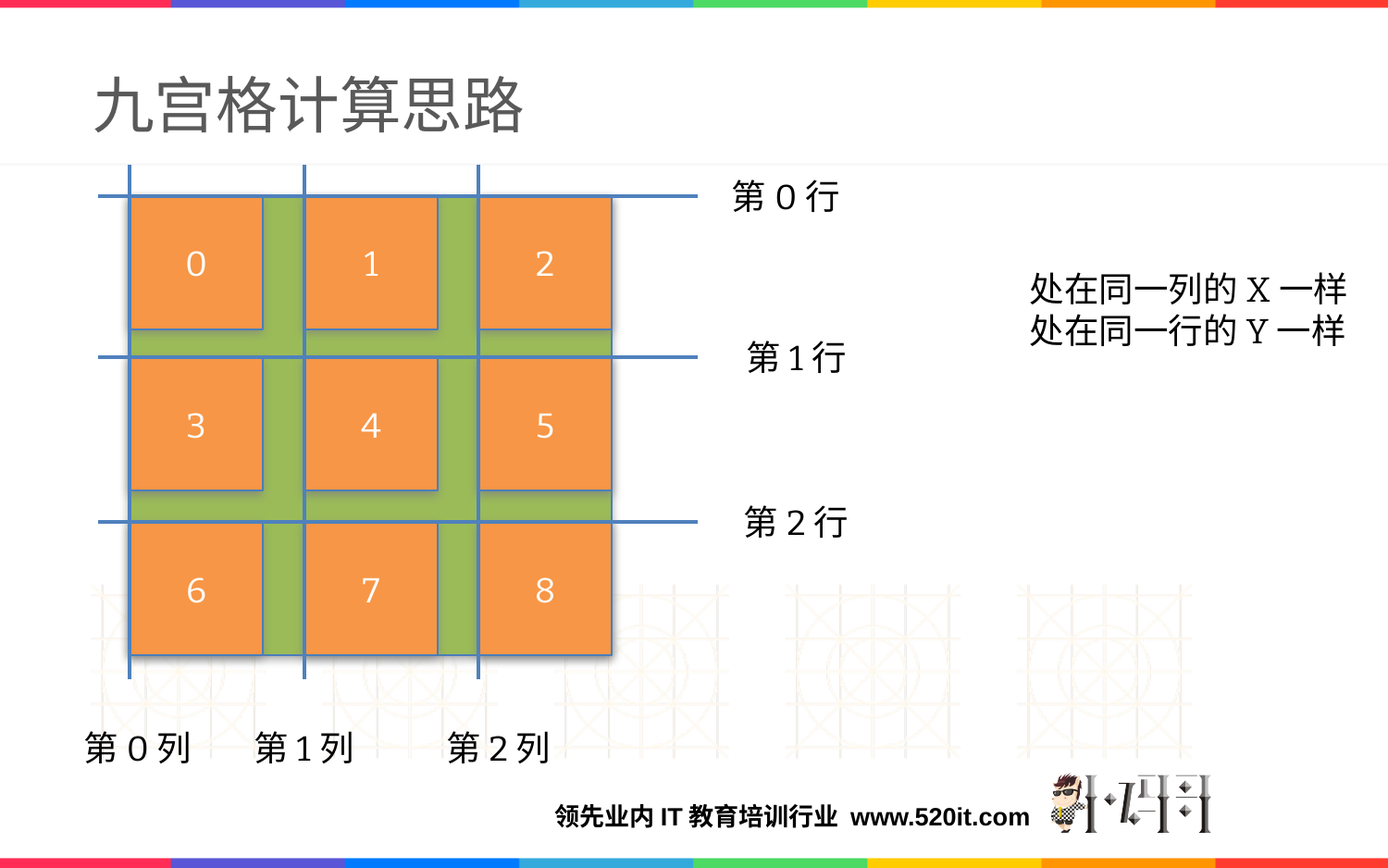

# 九宫格计算思路
第0行
0
1
2

处在同一列的X一样
处在同一行的Y一样
第1行
3
4
5
第2行
6
7
8
第0列
第1列
第2列